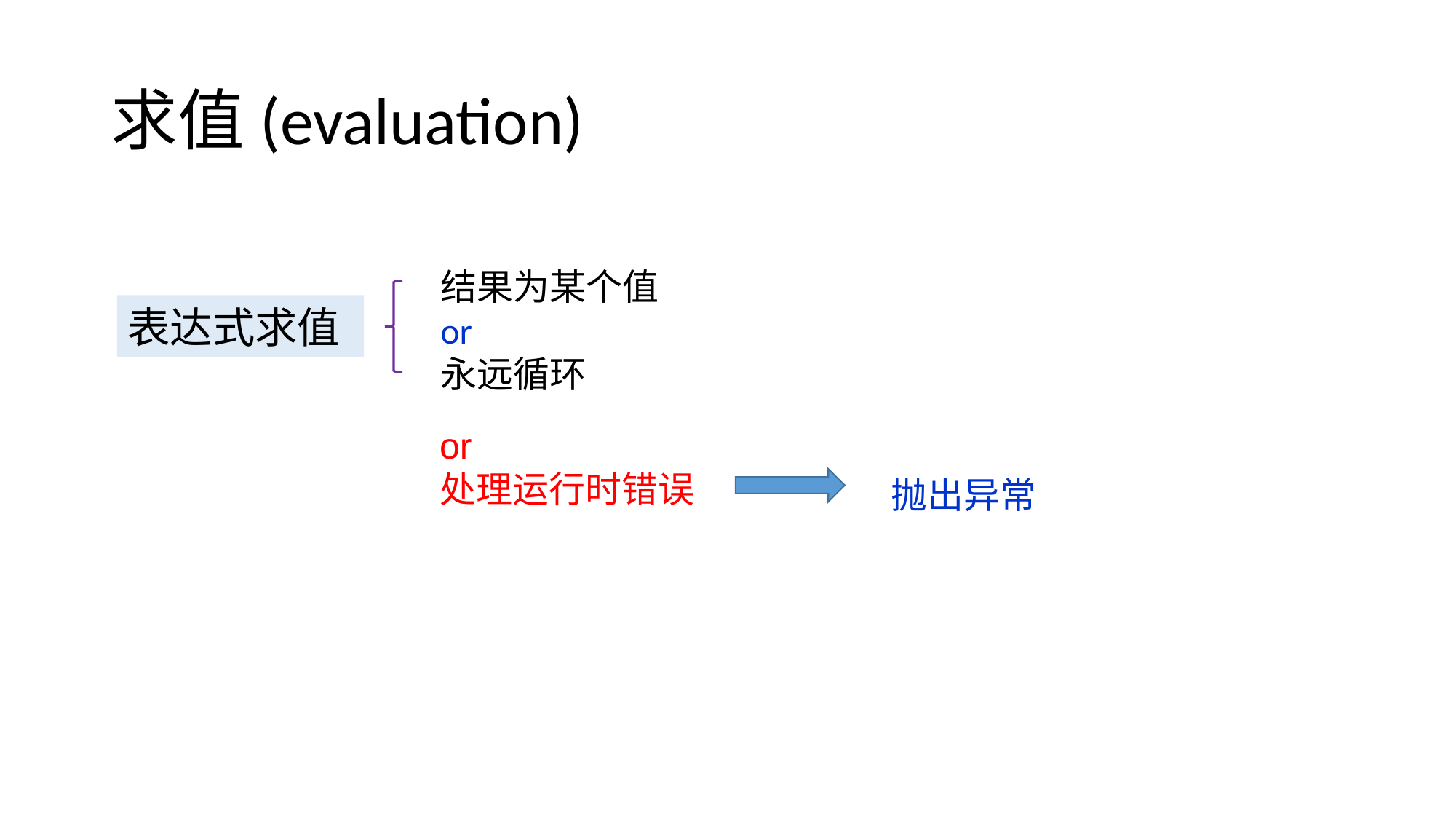

# 求值(evaluation)
结果为某个值
or
永远循环

表达式求值
or
处理运行时错误
抛出异常